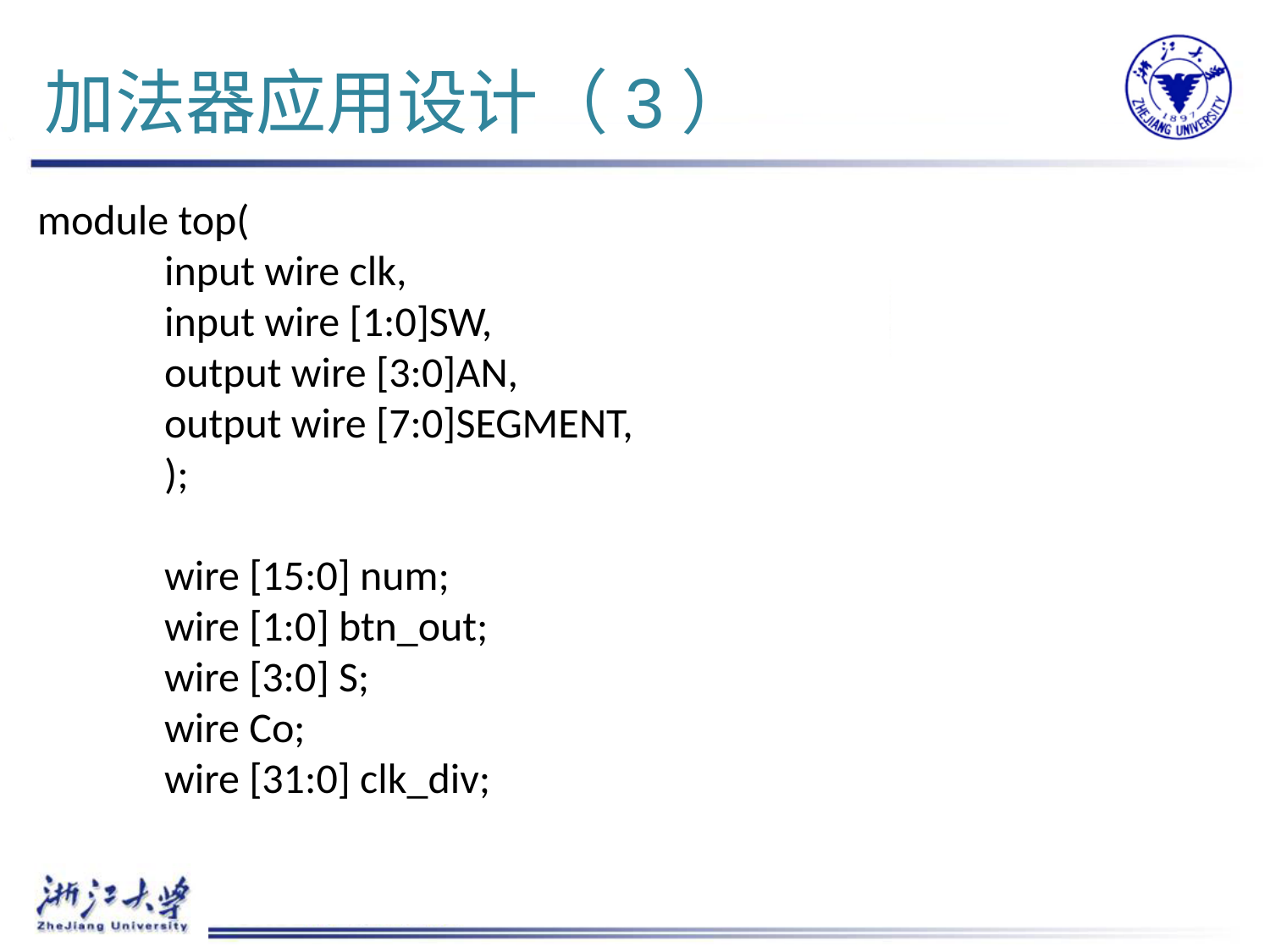

# 加法器应用设计（3）
module top(
	input wire clk,
	input wire [1:0]SW,
	output wire [3:0]AN,
	output wire [7:0]SEGMENT,
	);

	wire [15:0] num;
	wire [1:0] btn_out;
	wire [3:0] S;
	wire Co;
	wire [31:0] clk_div;